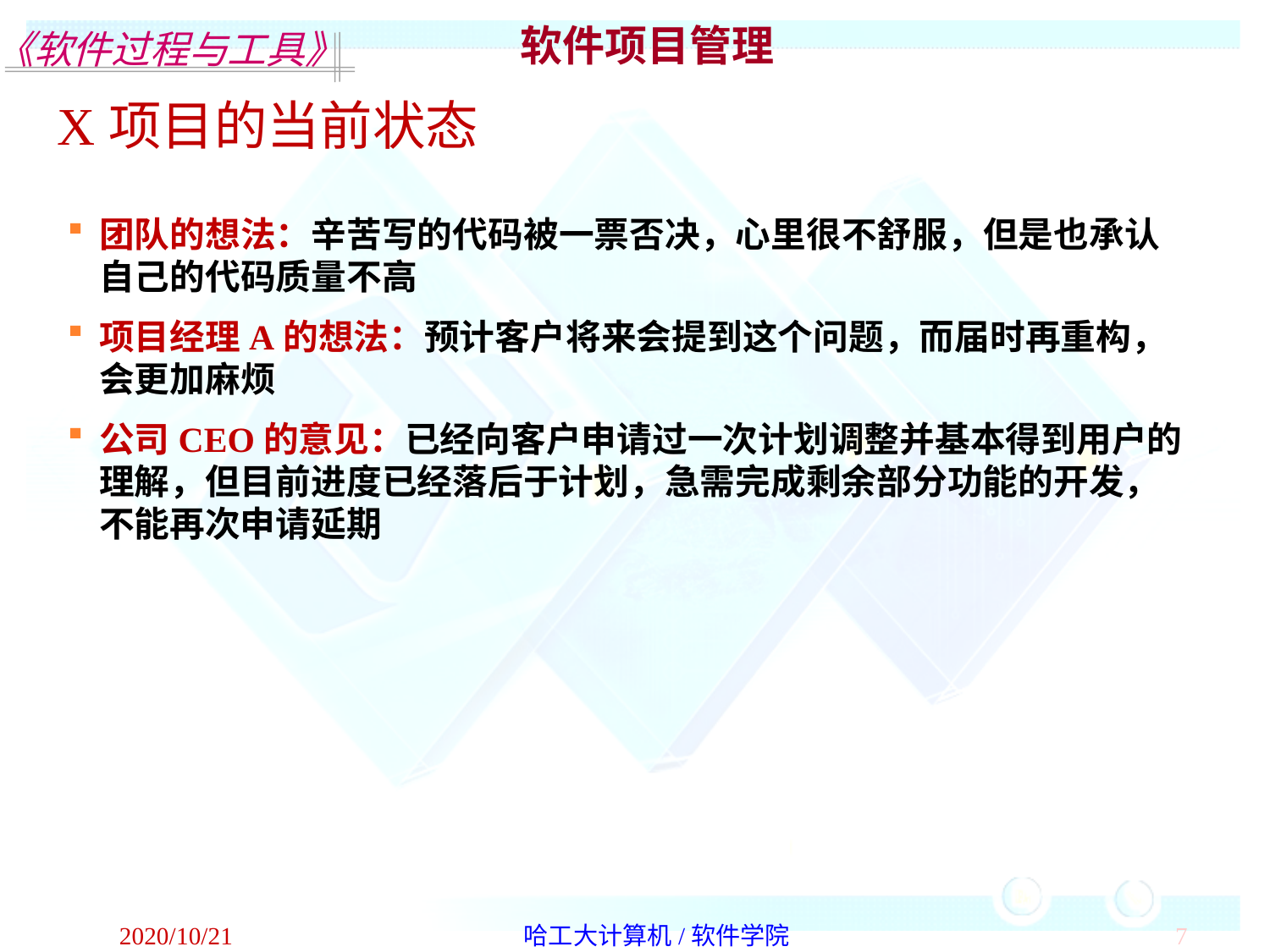

软件项目管理
X项目的当前状态
团队的想法：辛苦写的代码被一票否决，心里很不舒服，但是也承认自己的代码质量不高
项目经理A的想法：预计客户将来会提到这个问题，而届时再重构，会更加麻烦
公司CEO的意见：已经向客户申请过一次计划调整并基本得到用户的理解，但目前进度已经落后于计划，急需完成剩余部分功能的开发，不能再次申请延期